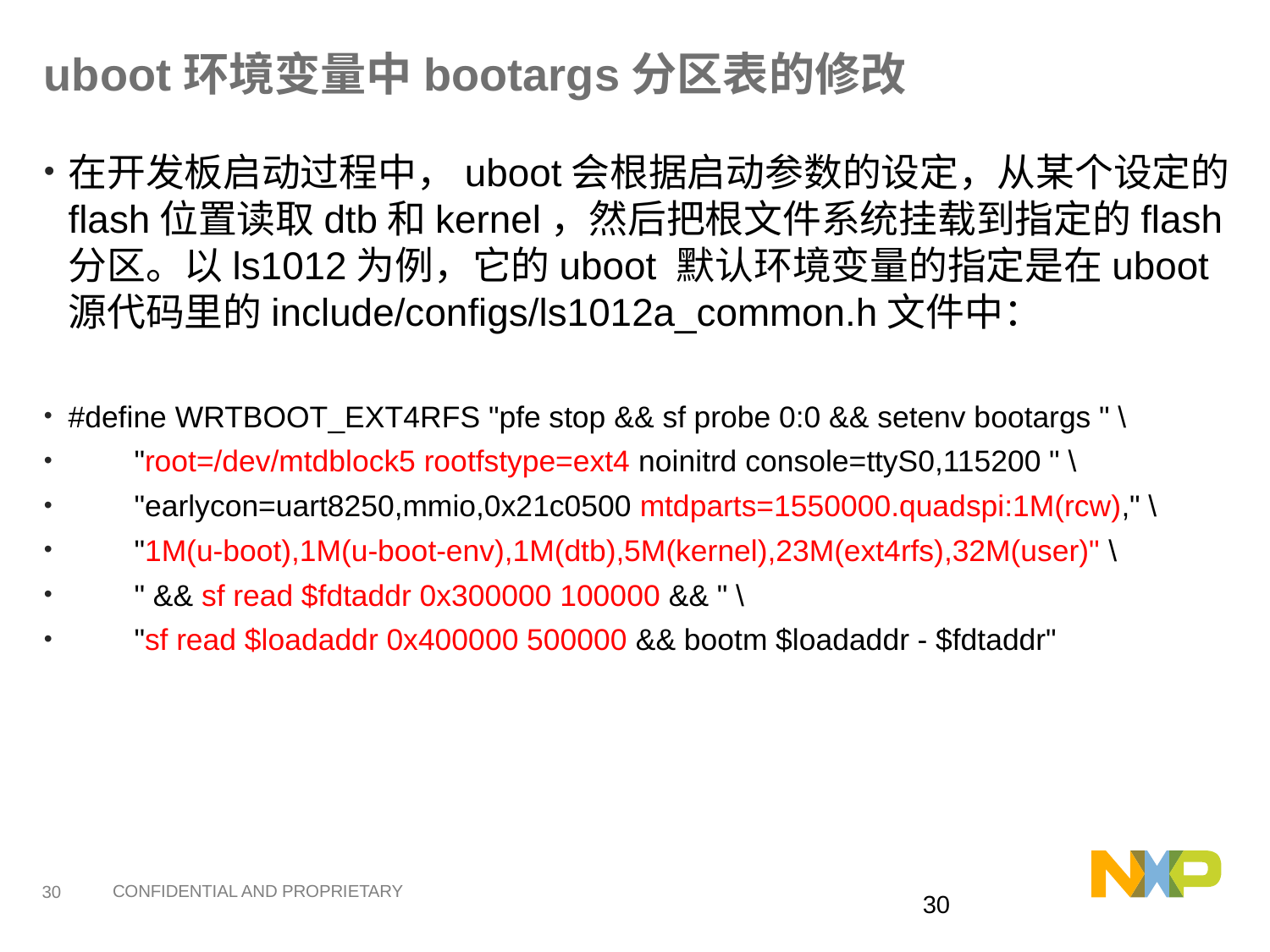

# uboot环境变量中bootargs分区表的修改
在开发板启动过程中，uboot会根据启动参数的设定，从某个设定的flash位置读取dtb和kernel，然后把根文件系统挂载到指定的flash分区。以ls1012为例，它的uboot 默认环境变量的指定是在uboot源代码里的include/configs/ls1012a_common.h文件中：

#define WRTBOOT_EXT4RFS "pfe stop && sf probe 0:0 && setenv bootargs " \
        "root=/dev/mtdblock5 rootfstype=ext4 noinitrd console=ttyS0,115200 " \
        "earlycon=uart8250,mmio,0x21c0500 mtdparts=1550000.quadspi:1M(rcw)," \
        "1M(u-boot),1M(u-boot-env),1M(dtb),5M(kernel),23M(ext4rfs),32M(user)" \
        " && sf read $fdtaddr 0x300000 100000 && " \
        "sf read $loadaddr 0x400000 500000 && bootm $loadaddr - $fdtaddr"
30